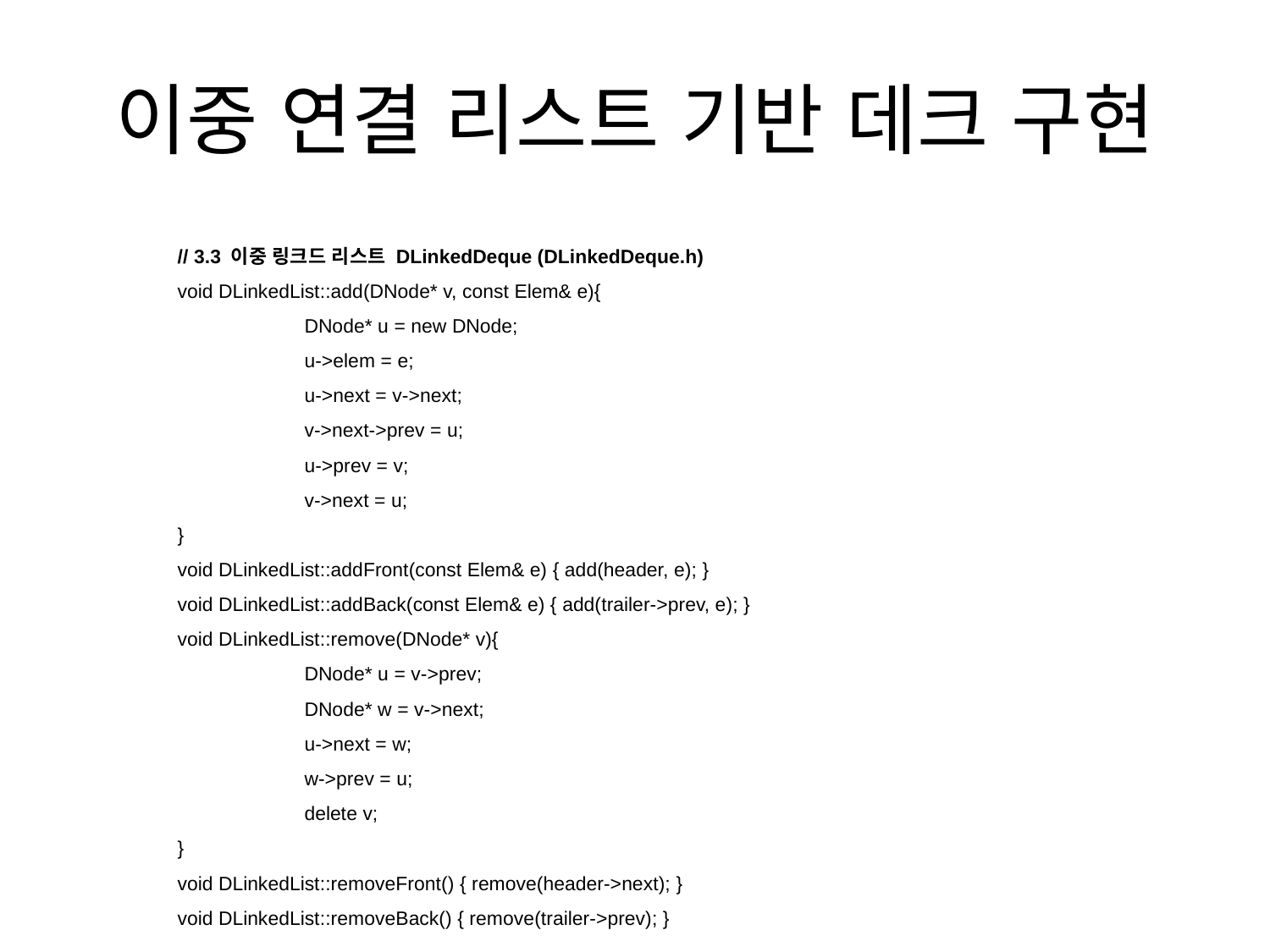

# 이중 연결 리스트 기반 데크 구현
// 3.3 이중 링크드 리스트 DLinkedDeque (DLinkedDeque.h)
void DLinkedList::add(DNode* v, const Elem& e){
	DNode* u = new DNode;
	u->elem = e;
	u->next = v->next;
	v->next->prev = u;
	u->prev = v;
	v->next = u;
}
void DLinkedList::addFront(const Elem& e) { add(header, e); }
void DLinkedList::addBack(const Elem& e) { add(trailer->prev, e); }
void DLinkedList::remove(DNode* v){
	DNode* u = v->prev;
	DNode* w = v->next;
	u->next = w;
	w->prev = u;
	delete v;
}
void DLinkedList::removeFront() { remove(header->next); }
void DLinkedList::removeBack() { remove(trailer->prev); }